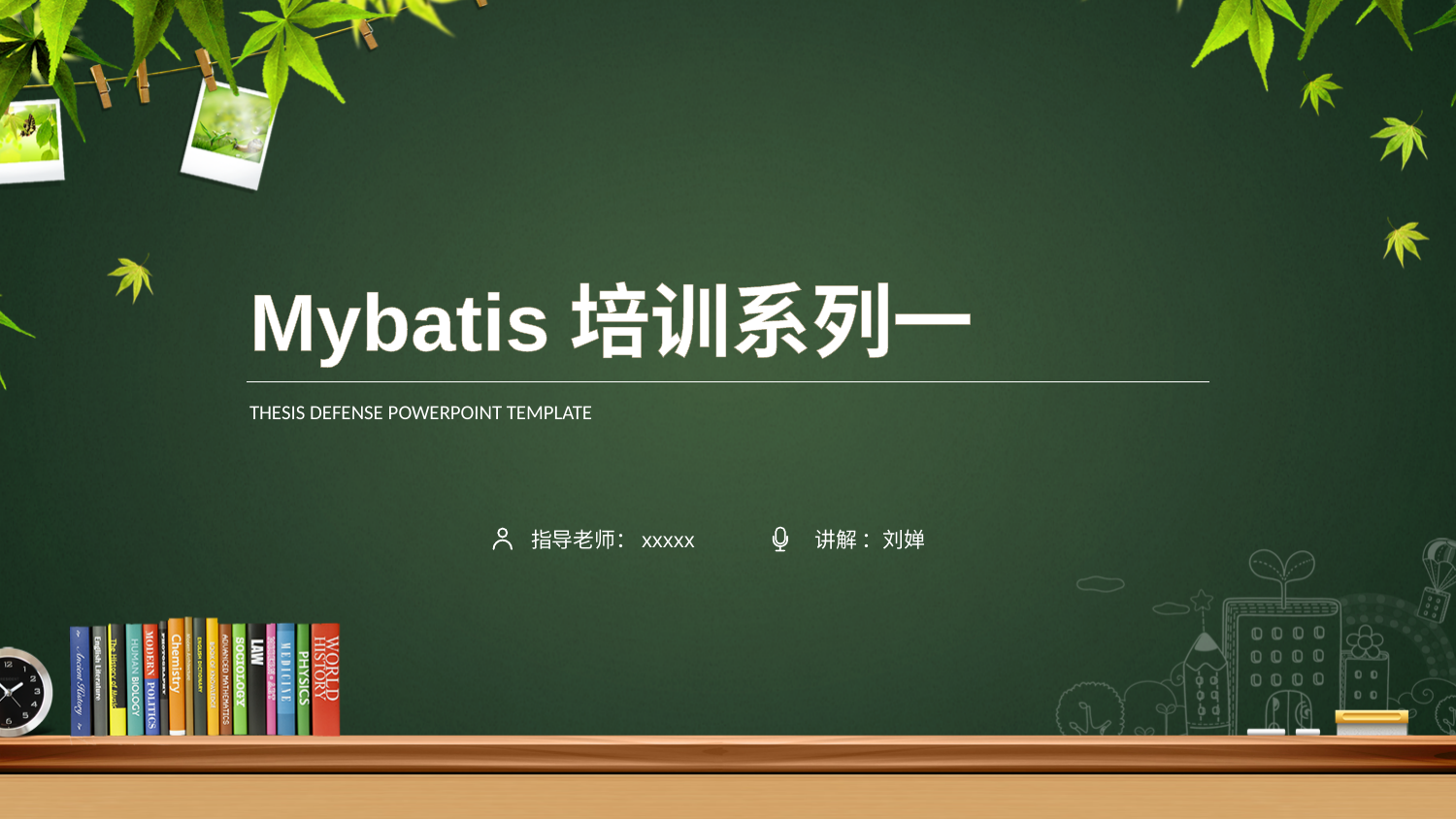

Mybatis培训系列一
THESIS DEFENSE POWERPOINT TEMPLATE
指导老师：xxxxx
讲解 ：刘婵